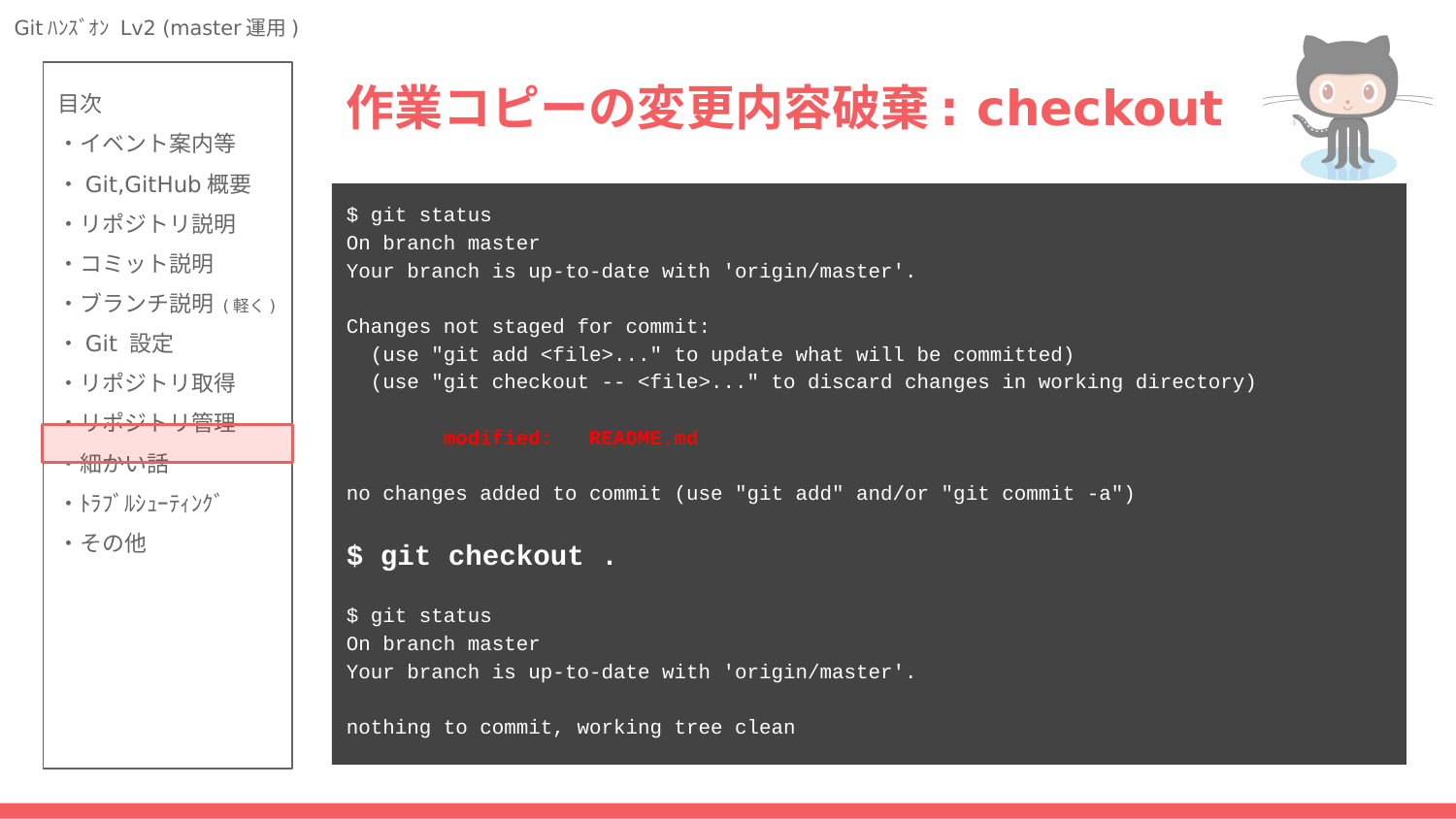

# 作業コピーの変更内容破棄: checkout
$ git status
On branch master
Your branch is up-to-date with 'origin/master'.
Changes not staged for commit:
  (use "git add <file>..." to update what will be committed)
  (use "git checkout -- <file>..." to discard changes in working directory)
        modified:   README.md
no changes added to commit (use "git add" and/or "git commit -a")
$ git checkout .
$ git status
On branch master
Your branch is up-to-date with 'origin/master'.
nothing to commit, working tree clean